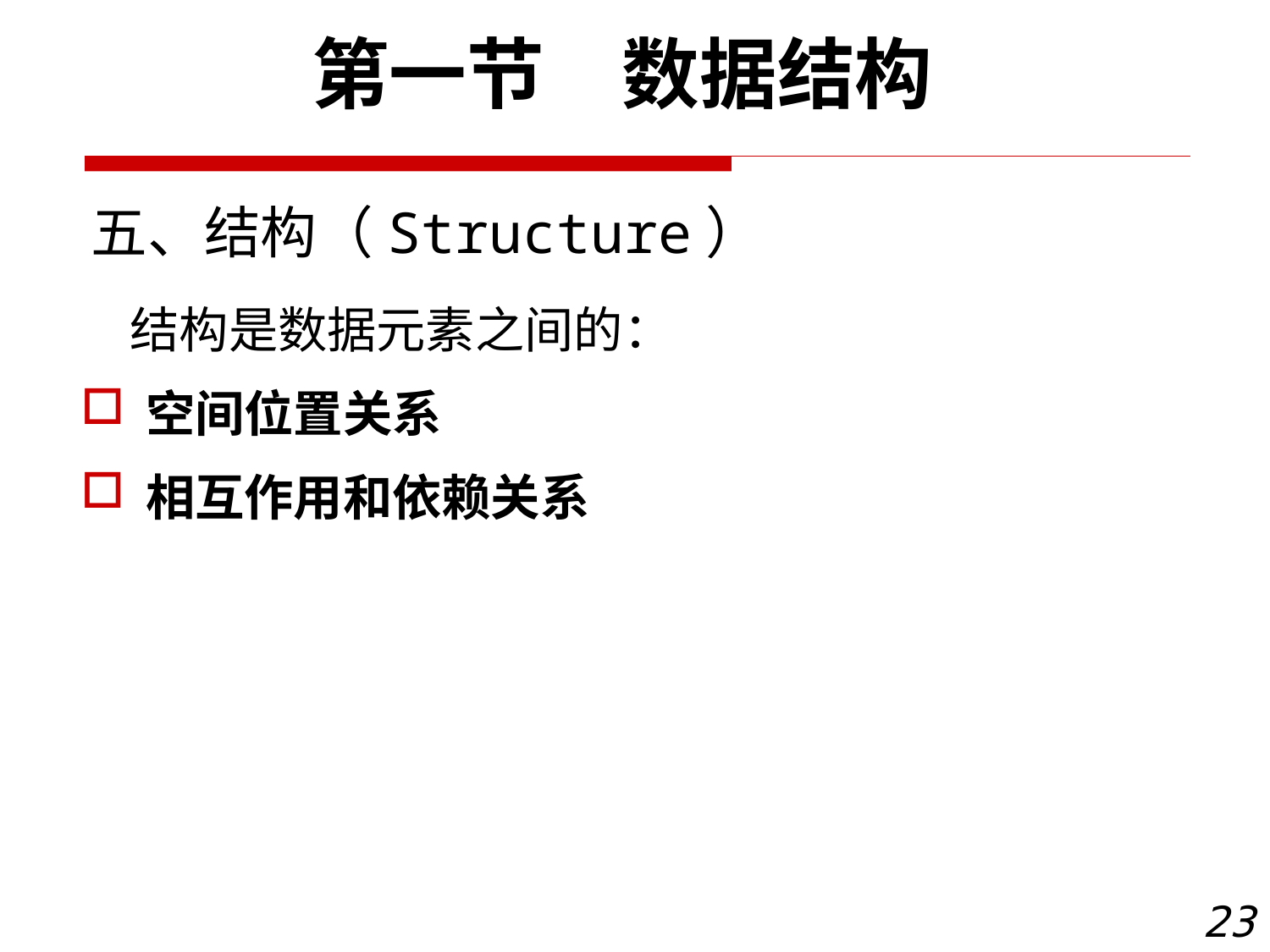

第一节　数据结构
五、结构（Structure）
　结构是数据元素之间的：
空间位置关系
相互作用和依赖关系
23